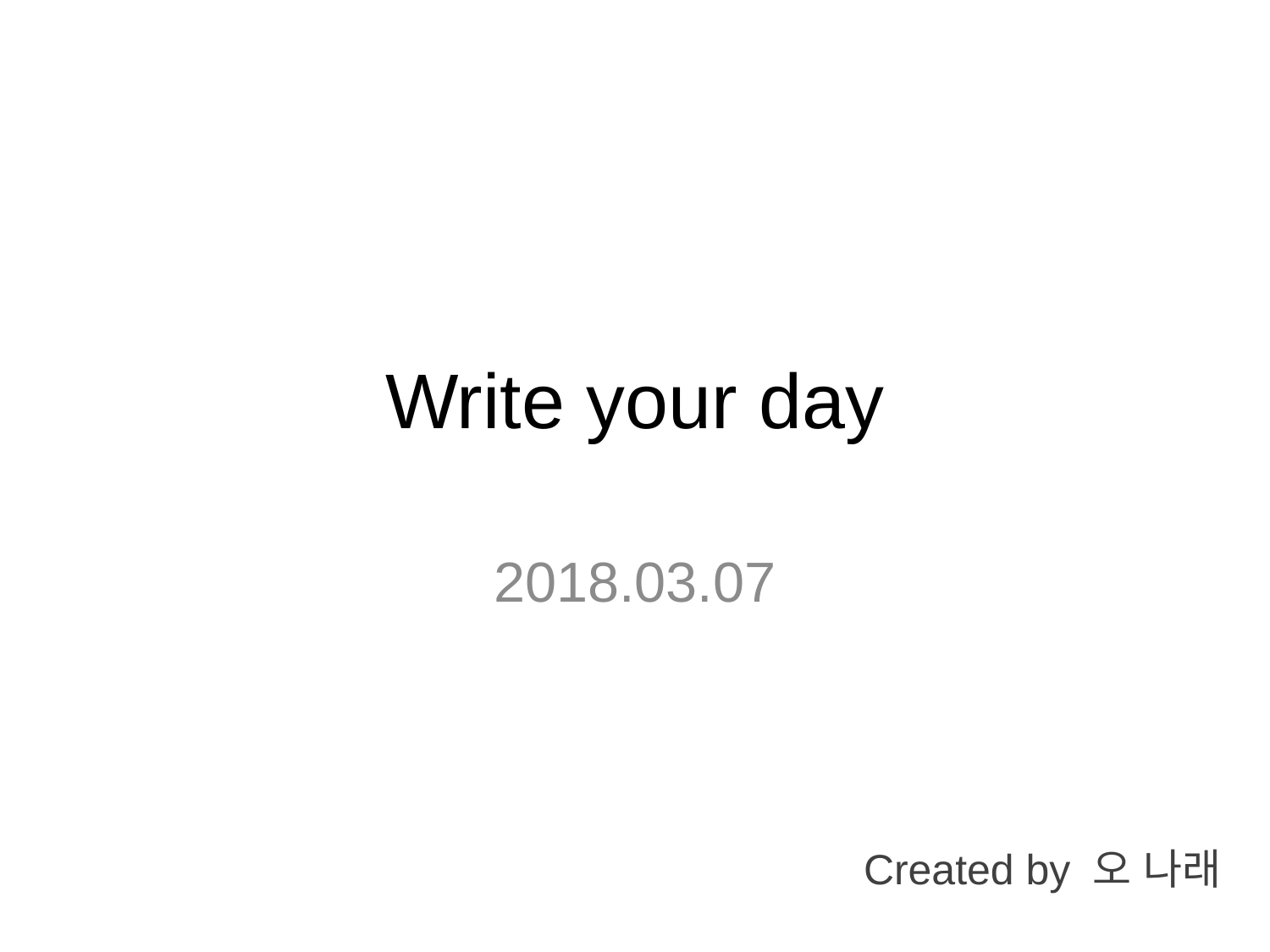

# Write your day
2018.03.07
Created by 오 나래